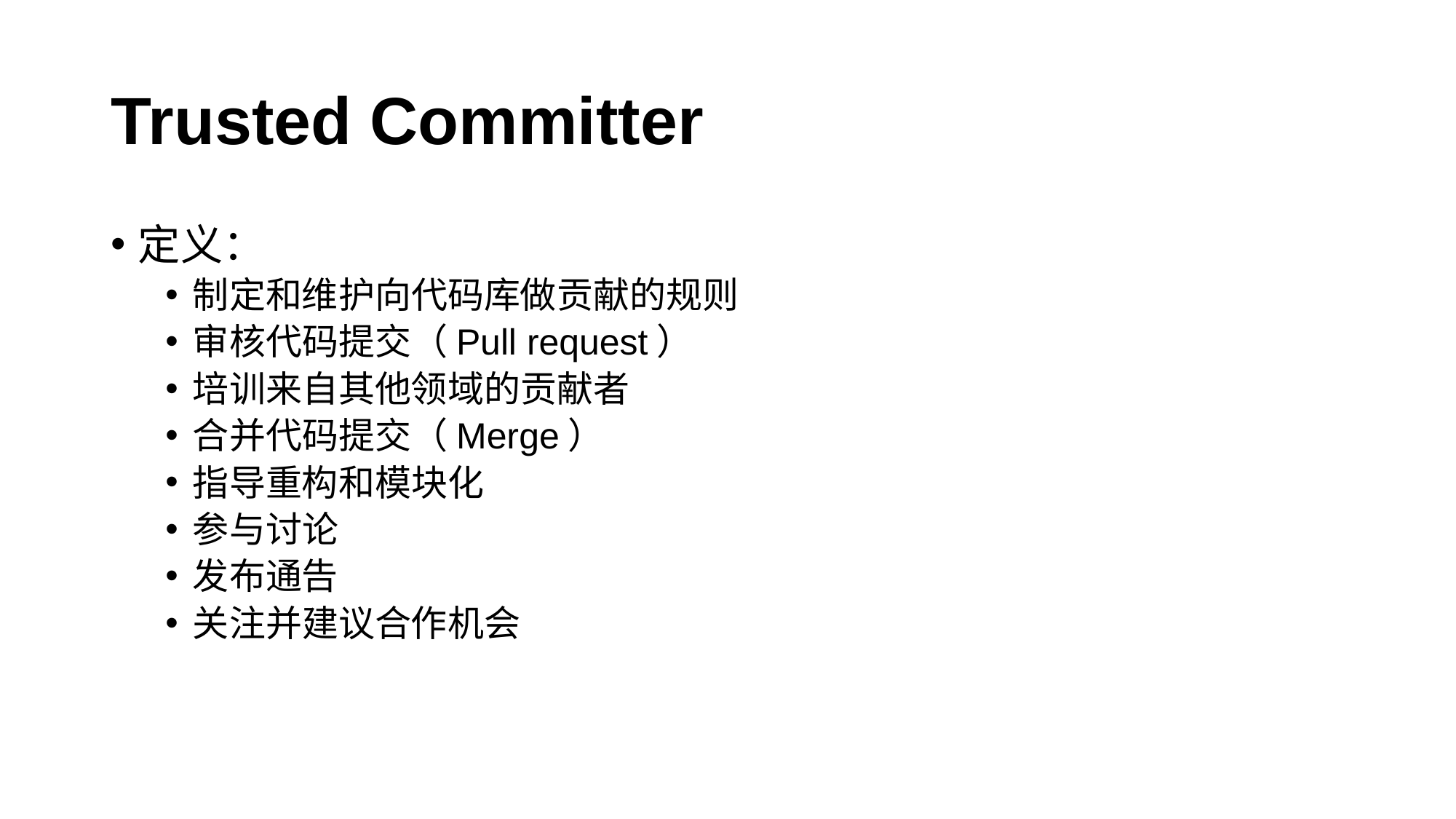

# Trusted Committer
定义：
制定和维护向代码库做贡献的规则
审核代码提交（Pull request）
培训来自其他领域的贡献者
合并代码提交（Merge）
指导重构和模块化
参与讨论
发布通告
关注并建议合作机会